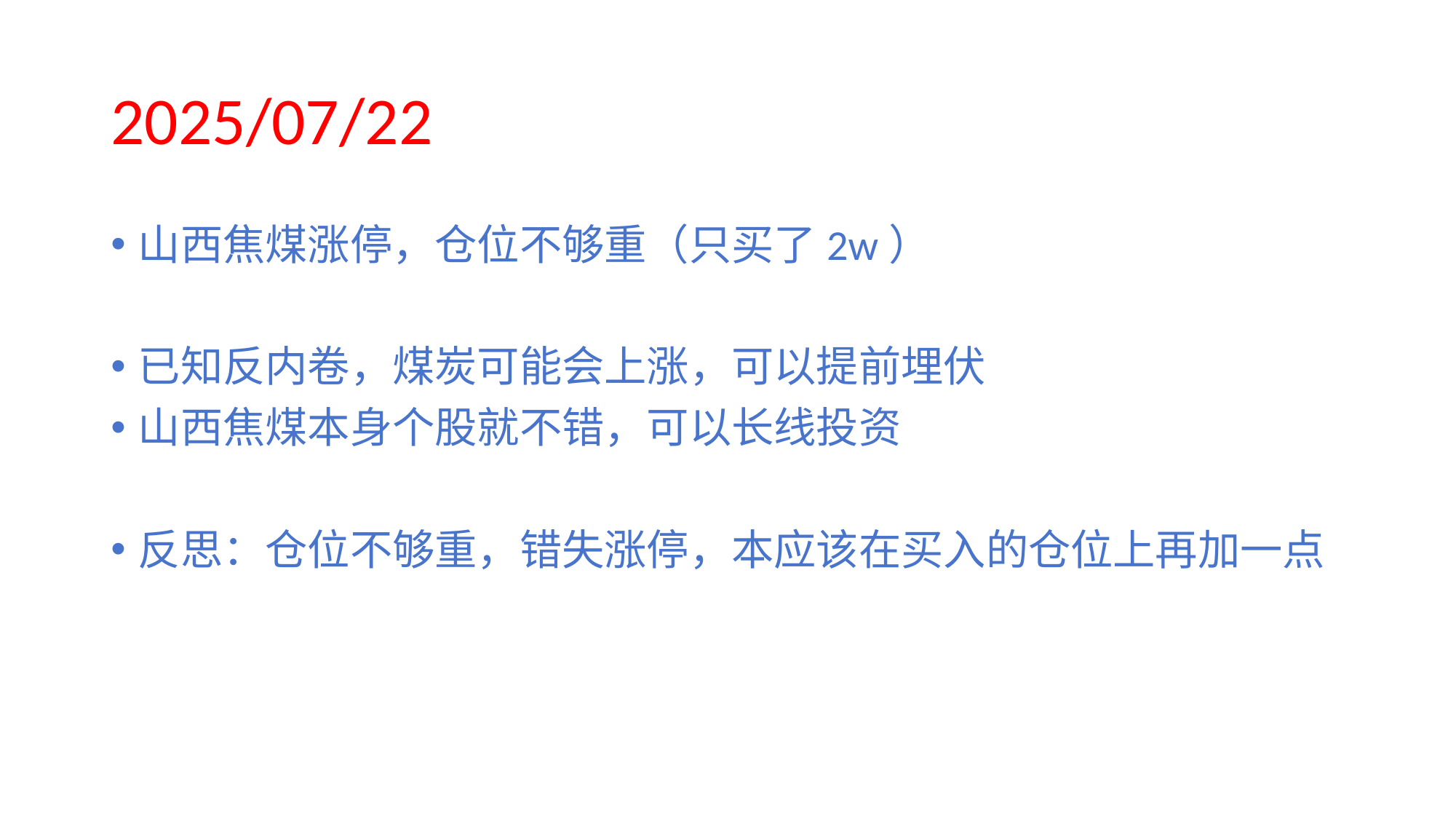

# 2025/07/22
山西焦煤涨停，仓位不够重（只买了2w）

已知反内卷，煤炭可能会上涨，可以提前埋伏
山西焦煤本身个股就不错，可以长线投资

反思：仓位不够重，错失涨停，本应该在买入的仓位上再加一点